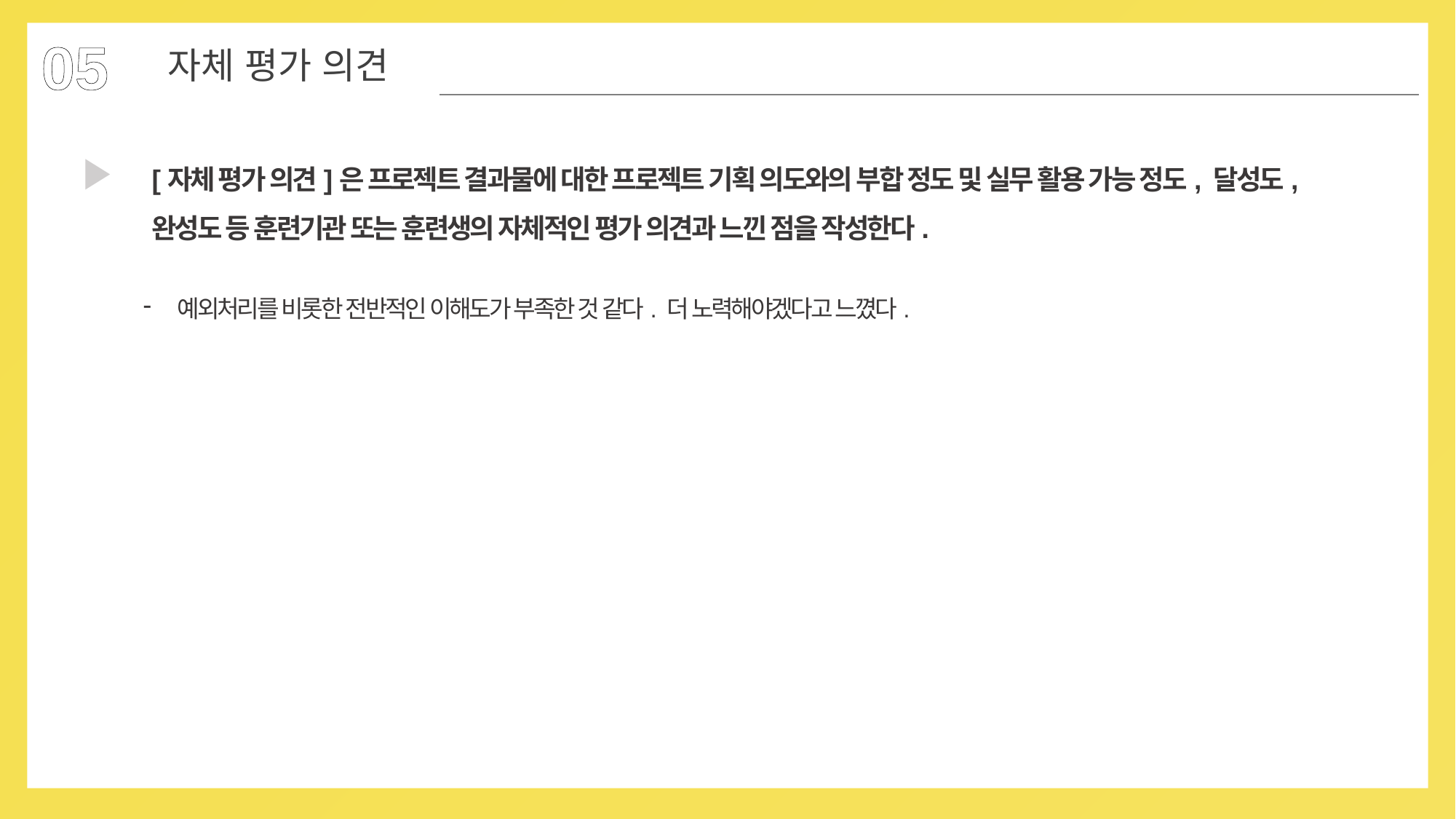

05
자체 평가 의견
▶
[자체 평가 의견]은 프로젝트 결과물에 대한 프로젝트 기획 의도와의 부합 정도 및 실무 활용 가능 정도, 달성도, 완성도 등 훈련기관 또는 훈련생의 자체적인 평가 의견과 느낀 점을 작성한다.
예외처리를 비롯한 전반적인 이해도가 부족한 것 같다. 더 노력해야겠다고 느꼈다.